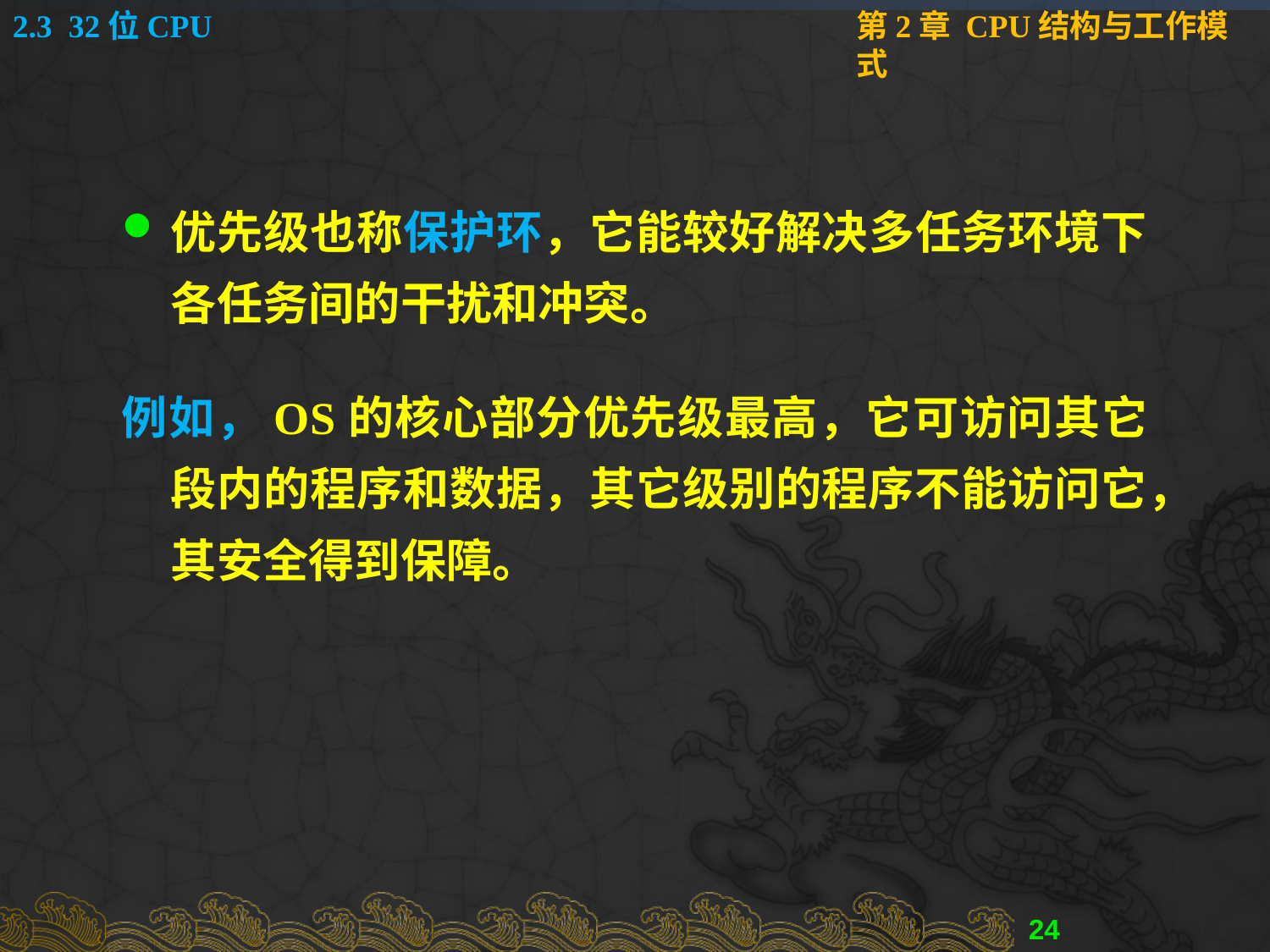

优先级也称保护环，它能较好解决多任务环境下各任务间的干扰和冲突。
例如，OS的核心部分优先级最高，它可访问其它段内的程序和数据，其它级别的程序不能访问它，其安全得到保障。